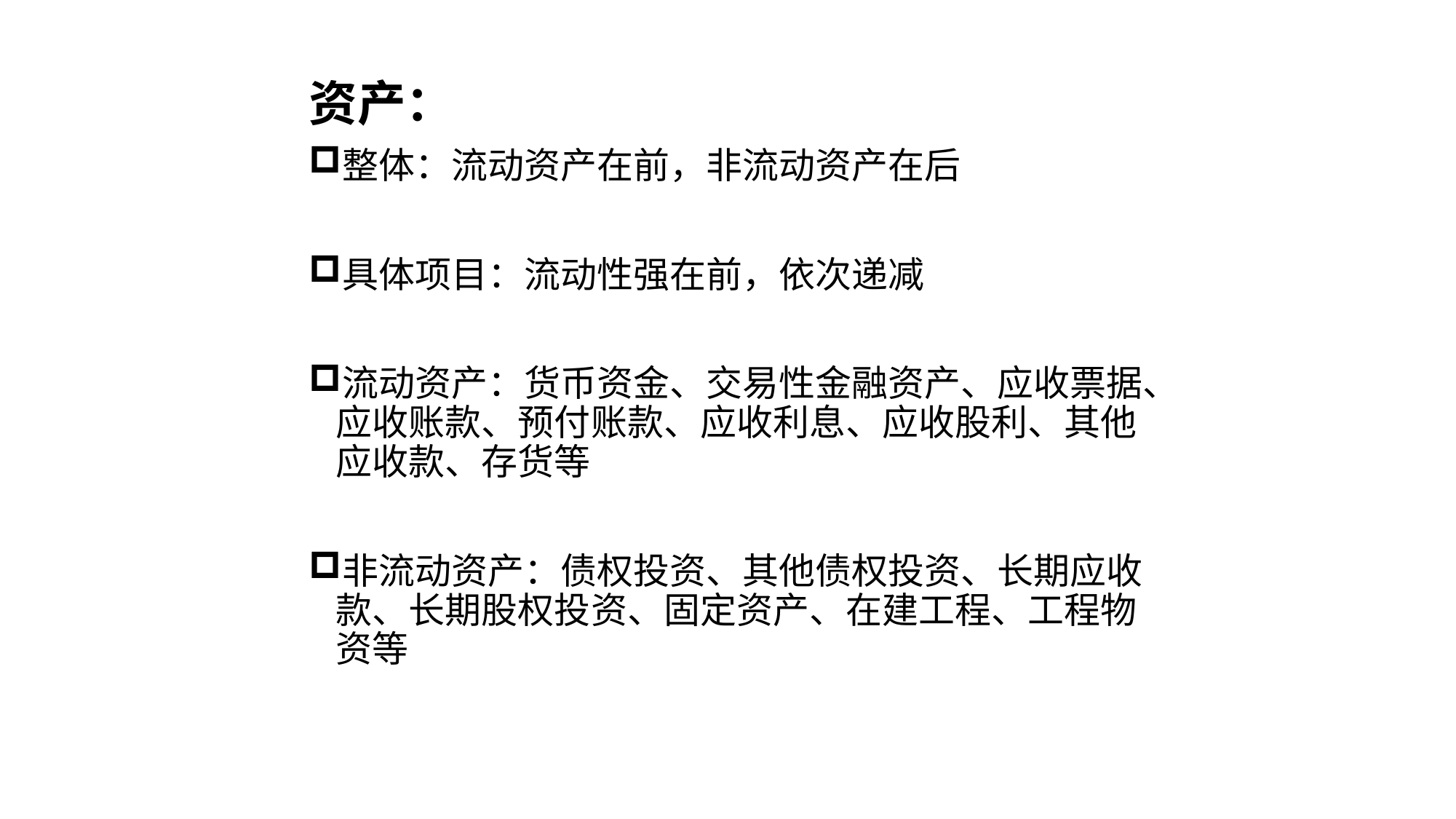

资产：
整体：流动资产在前，非流动资产在后

具体项目：流动性强在前，依次递减

流动资产：货币资金、交易性金融资产、应收票据、应收账款、预付账款、应收利息、应收股利、其他应收款、存货等

非流动资产：债权投资、其他债权投资、长期应收款、长期股权投资、固定资产、在建工程、工程物资等